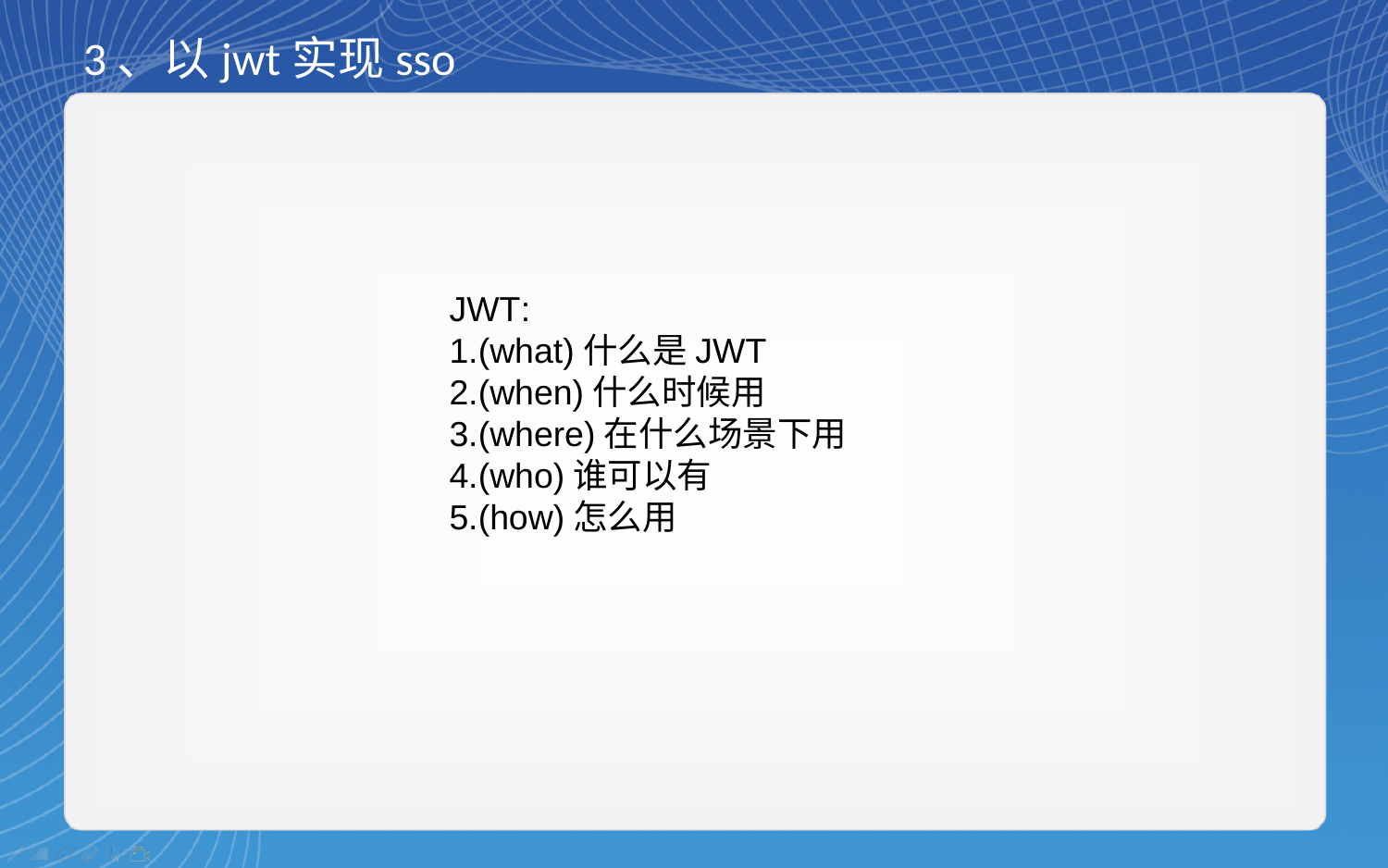

3、以jwt实现sso
JWT:
1.(what)什么是JWT
2.(when)什么时候用
3.(where)在什么场景下用
4.(who)谁可以有
5.(how)怎么用